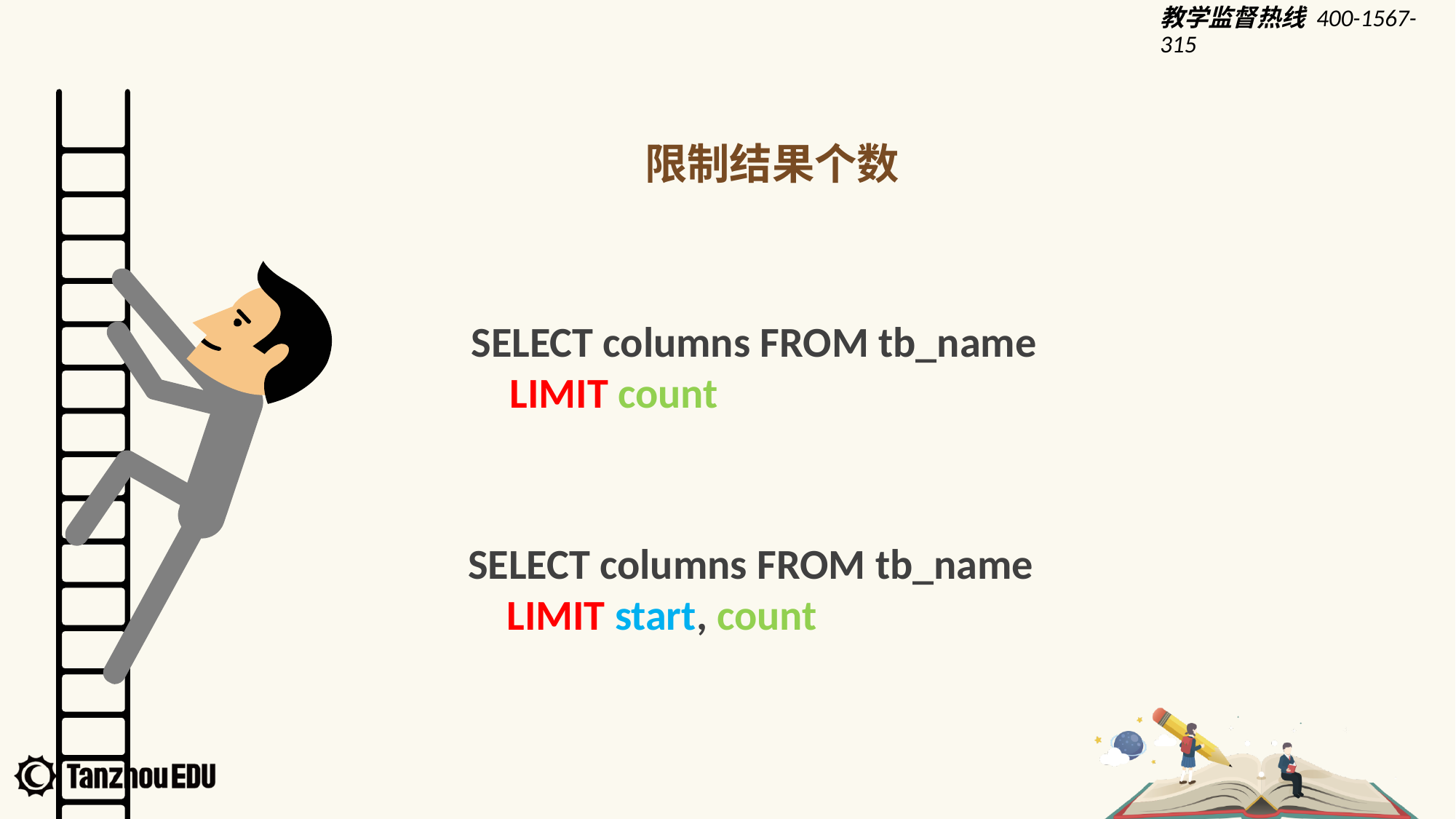

限制结果个数
SELECT columns FROM tb_name
    LIMIT count
SELECT columns FROM tb_name
    LIMIT start, count